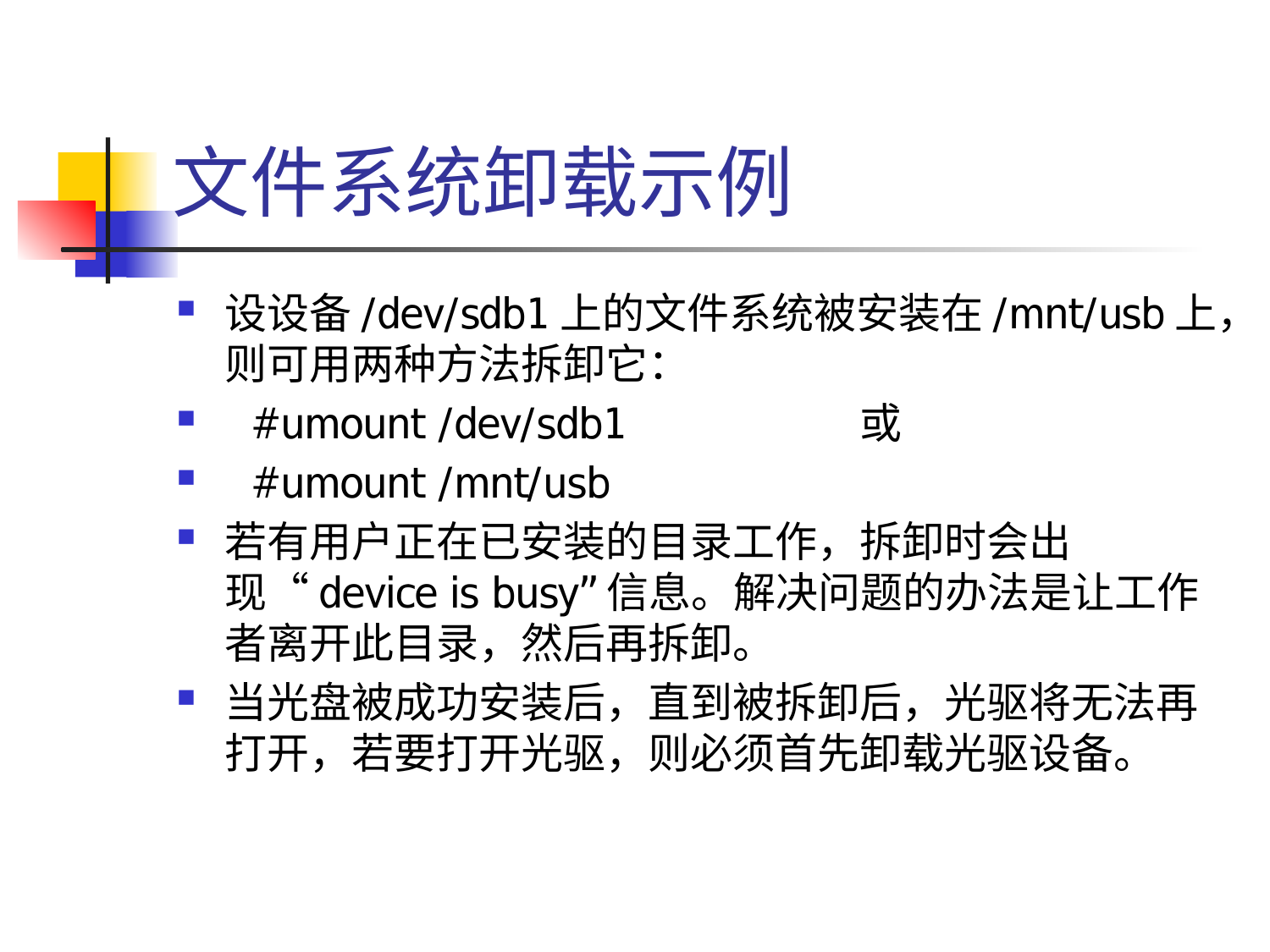

# 文件系统卸载示例
设设备/dev/sdb1上的文件系统被安装在/mnt/usb上，则可用两种方法拆卸它：
  #umount /dev/sdb1		或
  #umount /mnt/usb
若有用户正在已安装的目录工作，拆卸时会出现“device is busy”信息。解决问题的办法是让工作者离开此目录，然后再拆卸。
当光盘被成功安装后，直到被拆卸后，光驱将无法再打开，若要打开光驱，则必须首先卸载光驱设备。